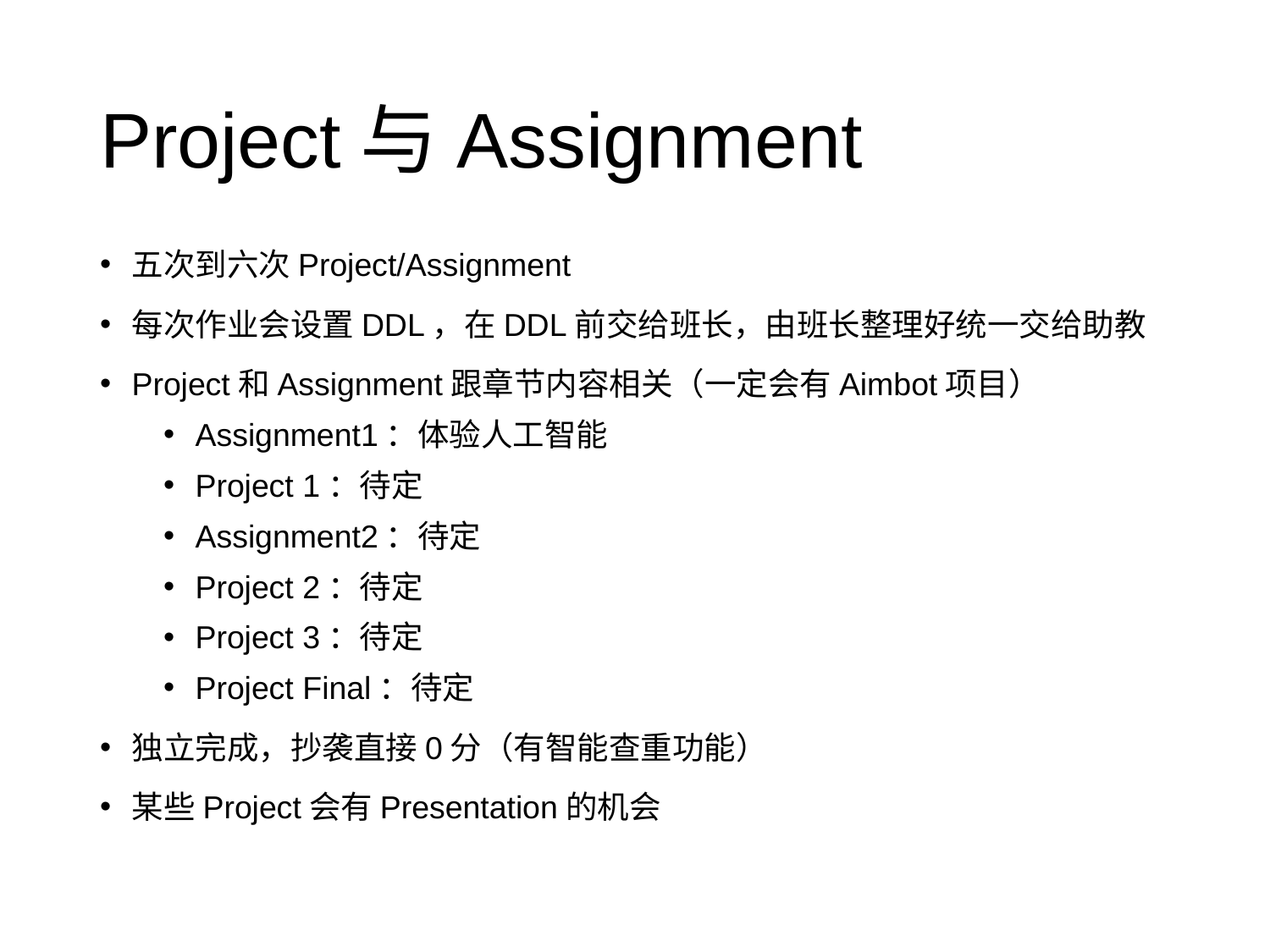

# Project与Assignment
五次到六次Project/Assignment
每次作业会设置DDL，在DDL前交给班长，由班长整理好统一交给助教
Project和Assignment跟章节内容相关（一定会有Aimbot项目）
Assignment1：体验人工智能
Project 1：待定
Assignment2：待定
Project 2：待定
Project 3：待定
Project Final：待定
独立完成，抄袭直接0分（有智能查重功能）
某些Project会有Presentation的机会